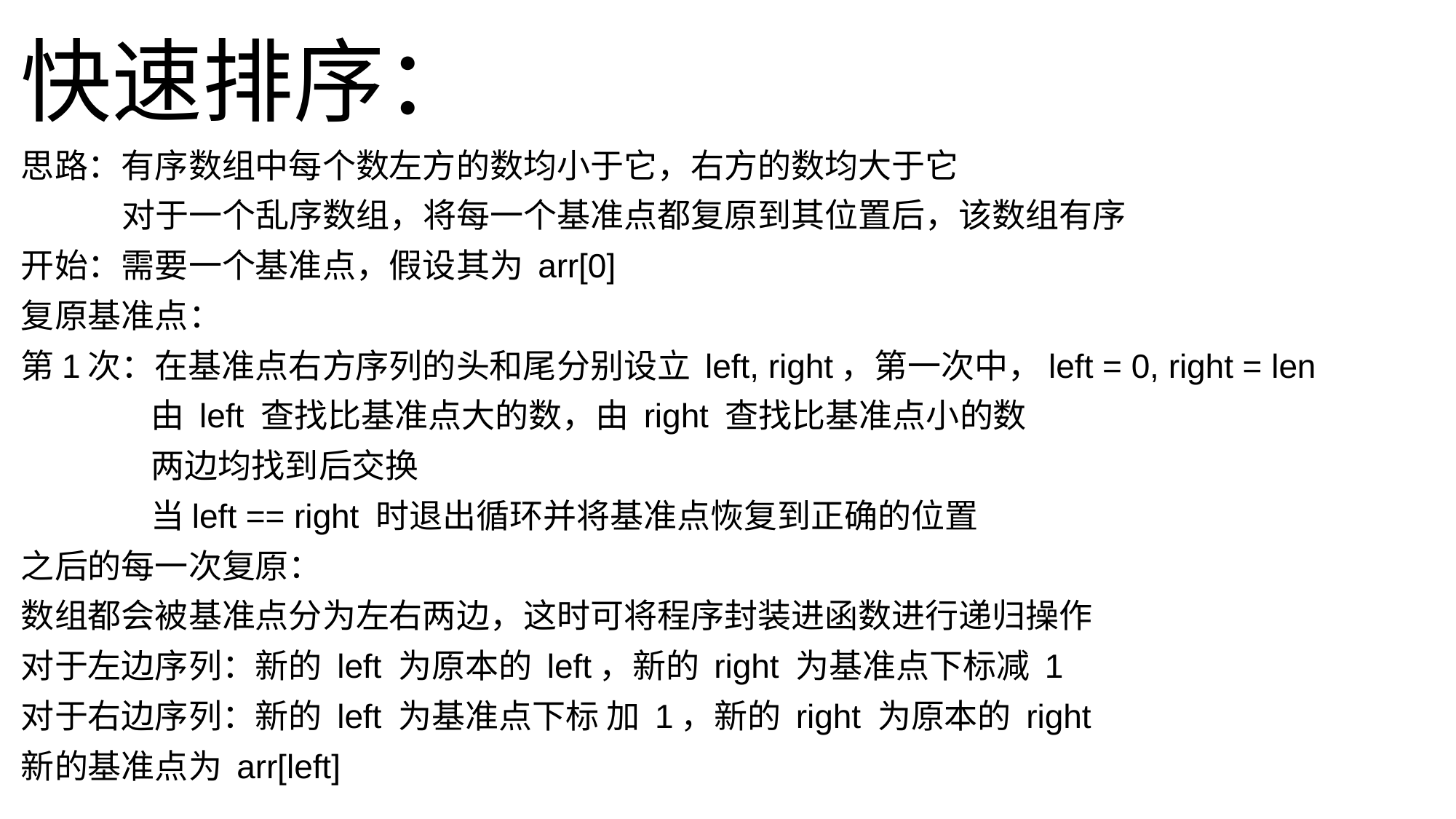

# 快速排序：
思路：有序数组中每个数左方的数均小于它，右方的数均大于它
	对于一个乱序数组，将每一个基准点都复原到其位置后，该数组有序
开始：需要一个基准点，假设其为 arr[0]
复原基准点：
第1次：在基准点右方序列的头和尾分别设立 left, right，第一次中，left = 0, right = len
	   由 left 查找比基准点大的数，由 right 查找比基准点小的数
	   两边均找到后交换
	   当left == right 时退出循环并将基准点恢复到正确的位置
之后的每一次复原：
数组都会被基准点分为左右两边，这时可将程序封装进函数进行递归操作
对于左边序列：新的 left 为原本的 left，新的 right 为基准点下标减 1
对于右边序列：新的 left 为基准点下标 加 1，新的 right 为原本的 right
新的基准点为 arr[left]